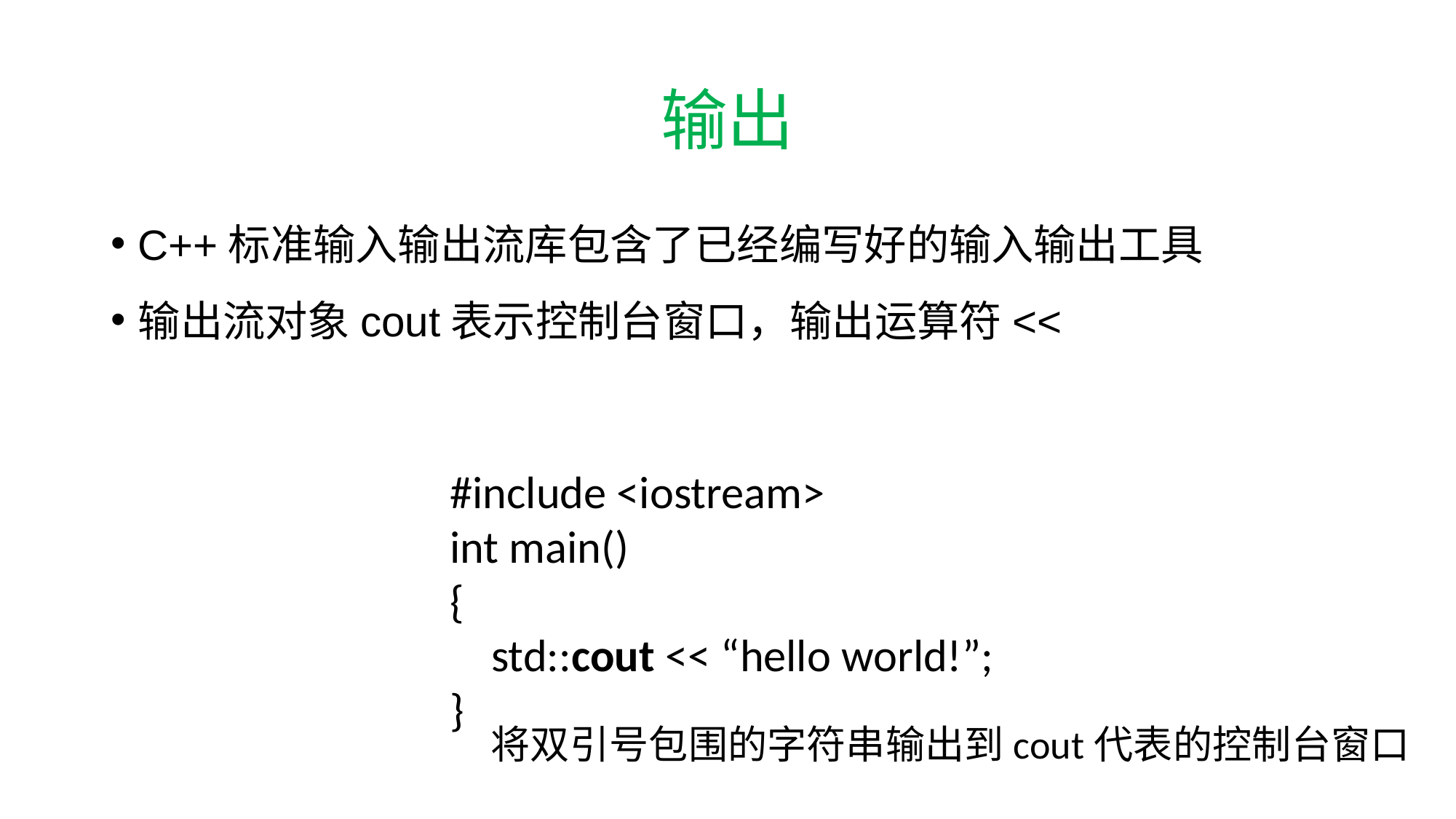

# 输出
C++标准输入输出流库包含了已经编写好的输入输出工具
输出流对象cout表示控制台窗口，输出运算符<<
#include <iostream>
int main()
{
    std::cout << “hello world!”;
}
将双引号包围的字符串输出到cout代表的控制台窗口